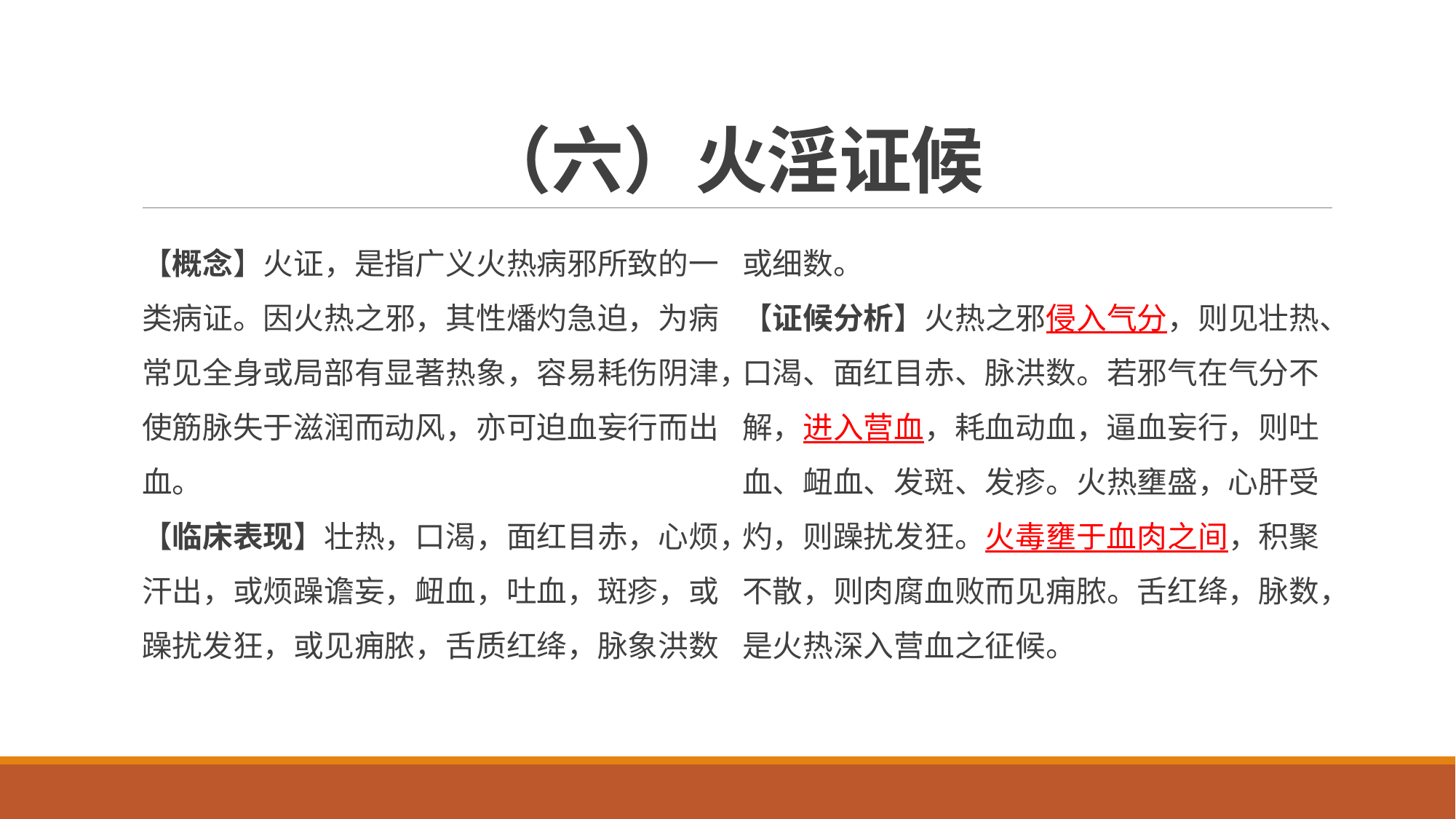

# （六）火淫证候
【概念】火证，是指广义火热病邪所致的一类病证。因火热之邪，其性燔灼急迫，为病常见全身或局部有显著热象，容易耗伤阴津，使筋脉失于滋润而动风，亦可迫血妄行而出血。
【临床表现】壮热，口渴，面红目赤，心烦，汗出，或烦躁谵妄，衄血，吐血，斑疹，或躁扰发狂，或见痈脓，舌质红绛，脉象洪数或细数。
【证候分析】火热之邪侵入气分，则见壮热、口渴、面红目赤、脉洪数。若邪气在气分不解，进入营血，耗血动血，逼血妄行，则吐血、衄血、发斑、发疹。火热壅盛，心肝受灼，则躁扰发狂。火毒壅于血肉之间，积聚不散，则肉腐血败而见痈脓。舌红绛，脉数，是火热深入营血之征候。